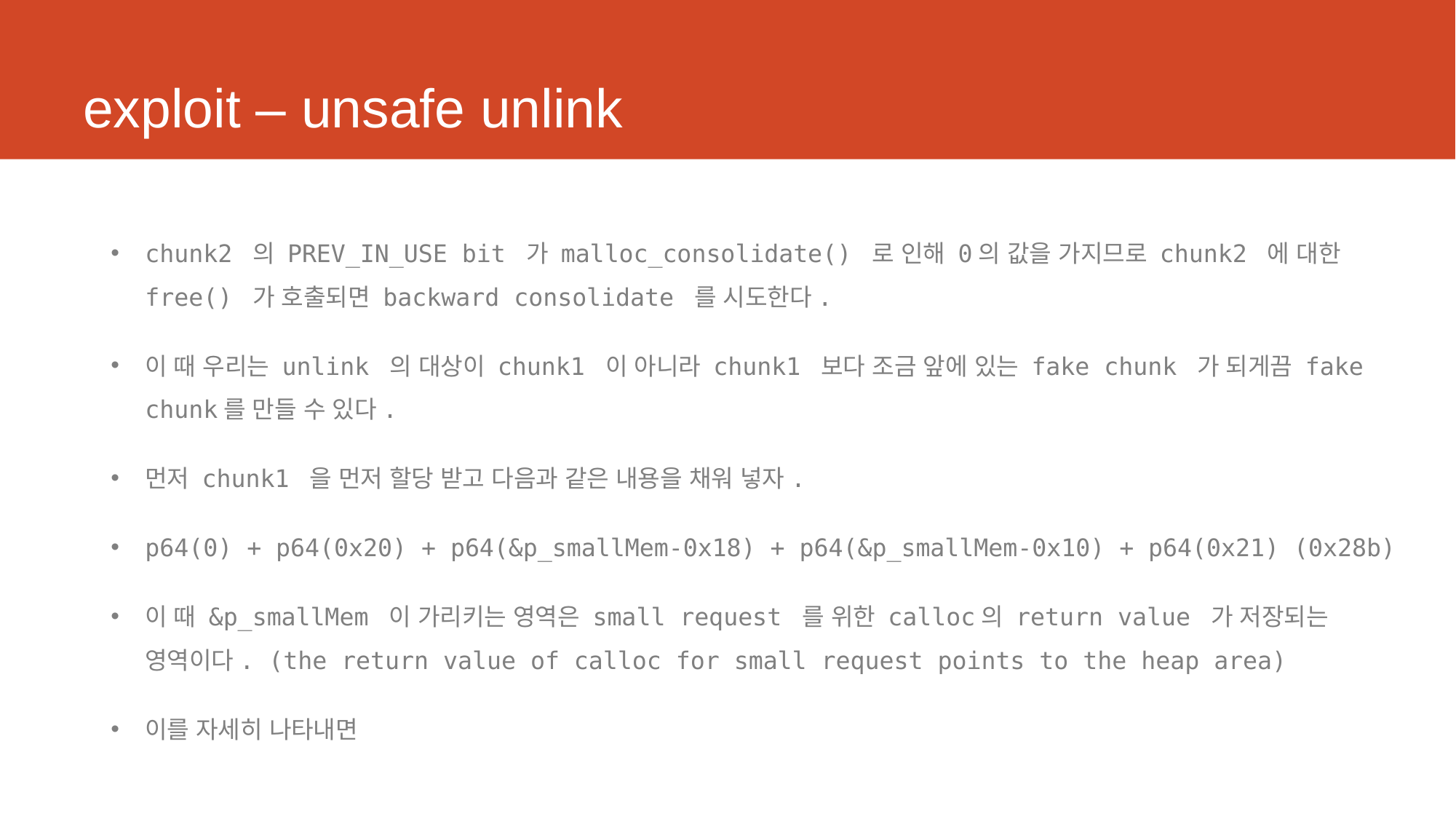

# exploit – unsafe unlink
chunk2 의 PREV_IN_USE bit 가 malloc_consolidate() 로 인해 0의 값을 가지므로 chunk2 에 대한 free() 가 호출되면 backward consolidate 를 시도한다.
이 때 우리는 unlink 의 대상이 chunk1 이 아니라 chunk1 보다 조금 앞에 있는 fake chunk 가 되게끔 fake chunk를 만들 수 있다.
먼저 chunk1 을 먼저 할당 받고 다음과 같은 내용을 채워 넣자.
p64(0) + p64(0x20) + p64(&p_smallMem-0x18) + p64(&p_smallMem-0x10) + p64(0x21) (0x28b)
이 때 &p_smallMem 이 가리키는 영역은 small request 를 위한 calloc의 return value 가 저장되는 영역이다. (the return value of calloc for small request points to the heap area)
이를 자세히 나타내면